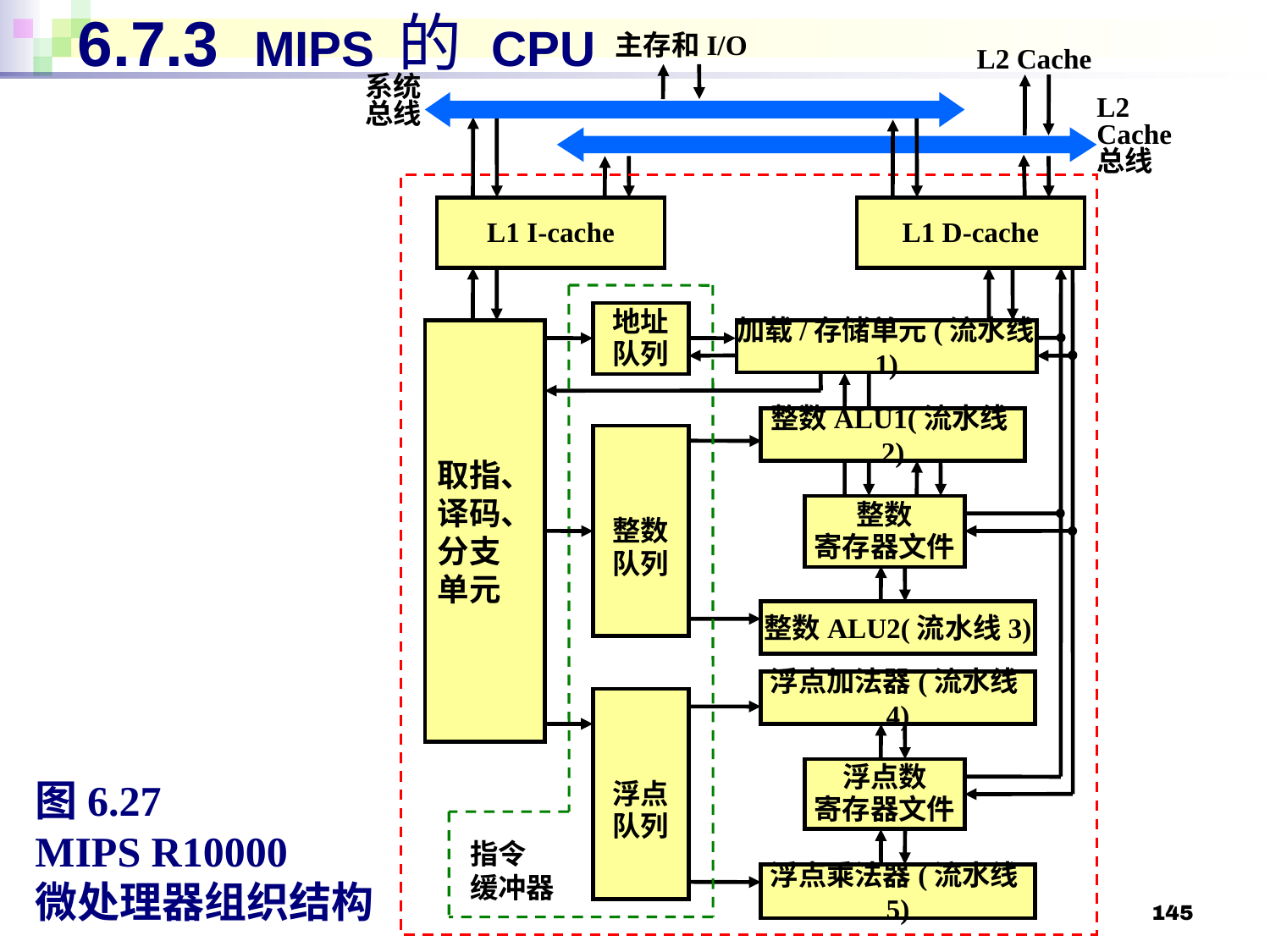

# 6.7.3  MIPS 的 CPU
主存和I/O
L2 Cache

系统
总线

L2
Cache
总线

L1 I-cache
L1 D-cache

地址
队列
加载/存储单元(流水线1)
取指、
译码、
分支
单元

整数ALU1(流水线2)

整数
队列

整数
寄存器文件

整数ALU2(流水线3)

浮点加法器(流水线4)

浮点
队列

浮点数
寄存器文件
图6.27
MIPS R10000
微处理器组织结构

指令
缓冲器
浮点乘法器(流水线5)
145